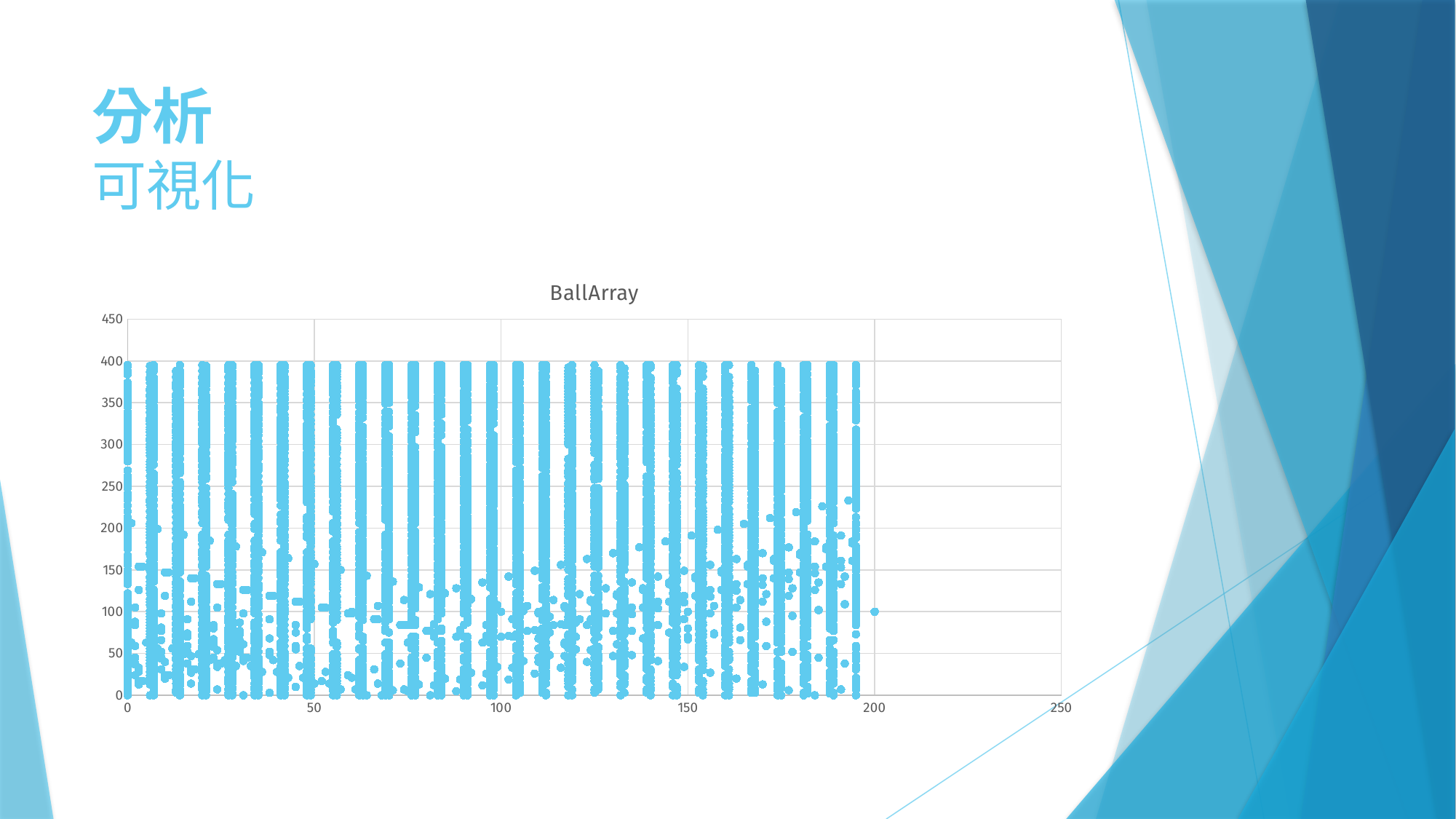

# 分析 可視化

### Chart: BallArray

| Category |  |
|---|---|